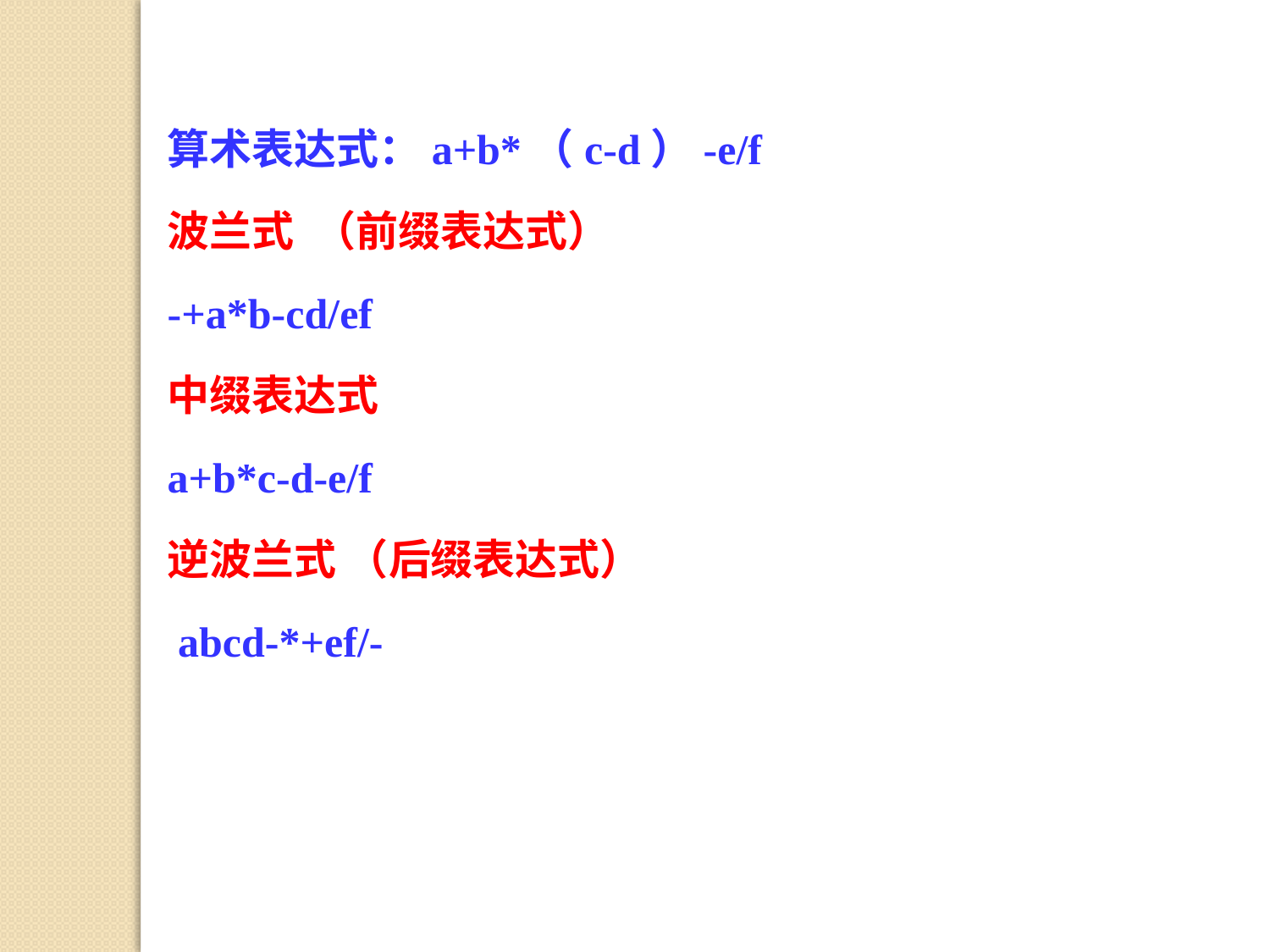

算术表达式：a+b*（c-d）-e/f
波兰式  （前缀表达式）
-+a*b-cd/ef
中缀表达式
a+b*c-d-e/f
逆波兰式 （后缀表达式）
 abcd-*+ef/-